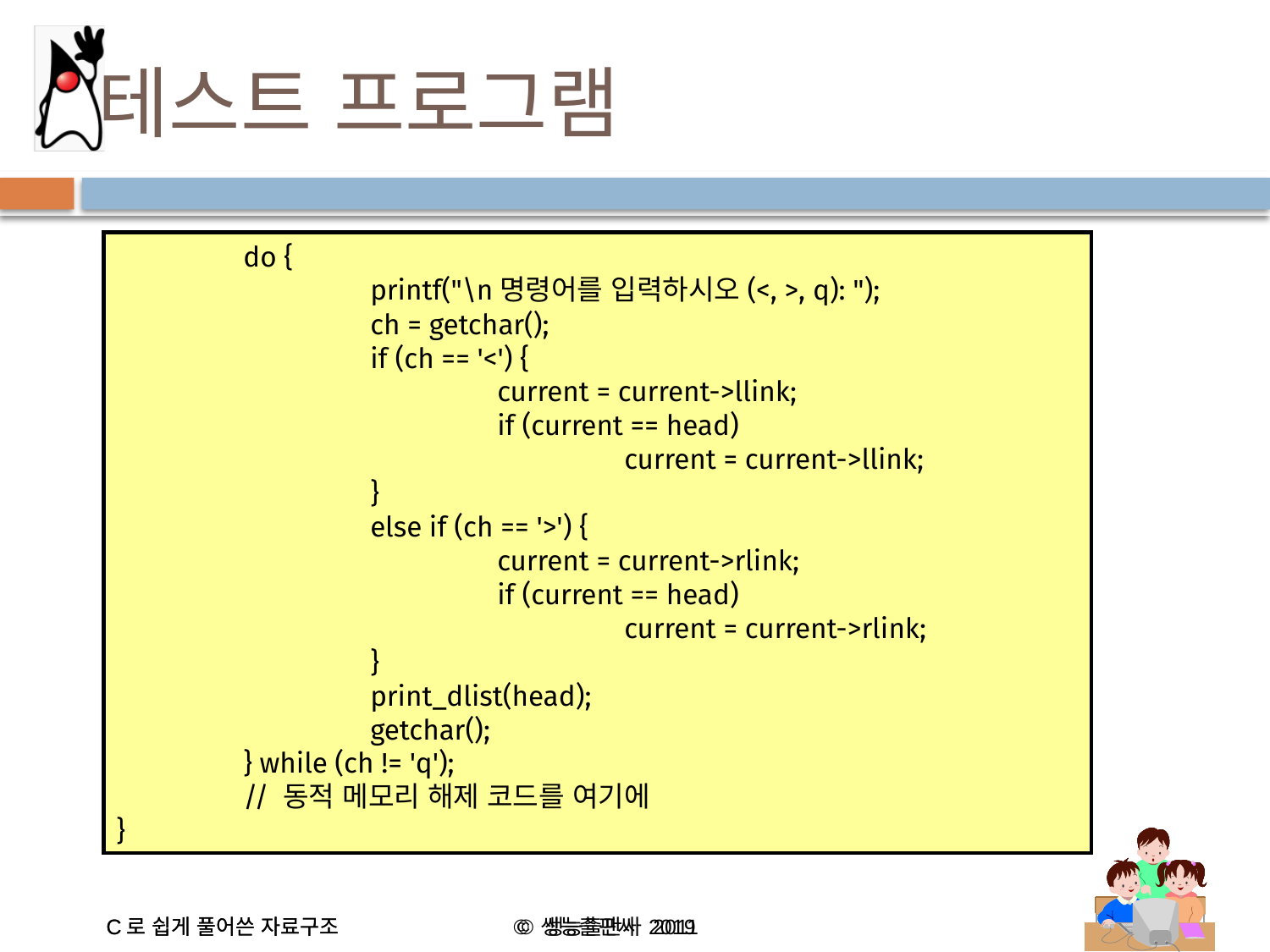

# 테스트 프로그램
	do {
		printf("\n명령어를 입력하시오(<, >, q): ");
		ch = getchar();
		if (ch == '<') {
			current = current->llink;
			if (current == head)
				current = current->llink;
		}
		else if (ch == '>') {
			current = current->rlink;
			if (current == head)
				current = current->rlink;
		}
		print_dlist(head);
		getchar();
	} while (ch != 'q');
	// 동적 메모리 해제 코드를 여기에
}